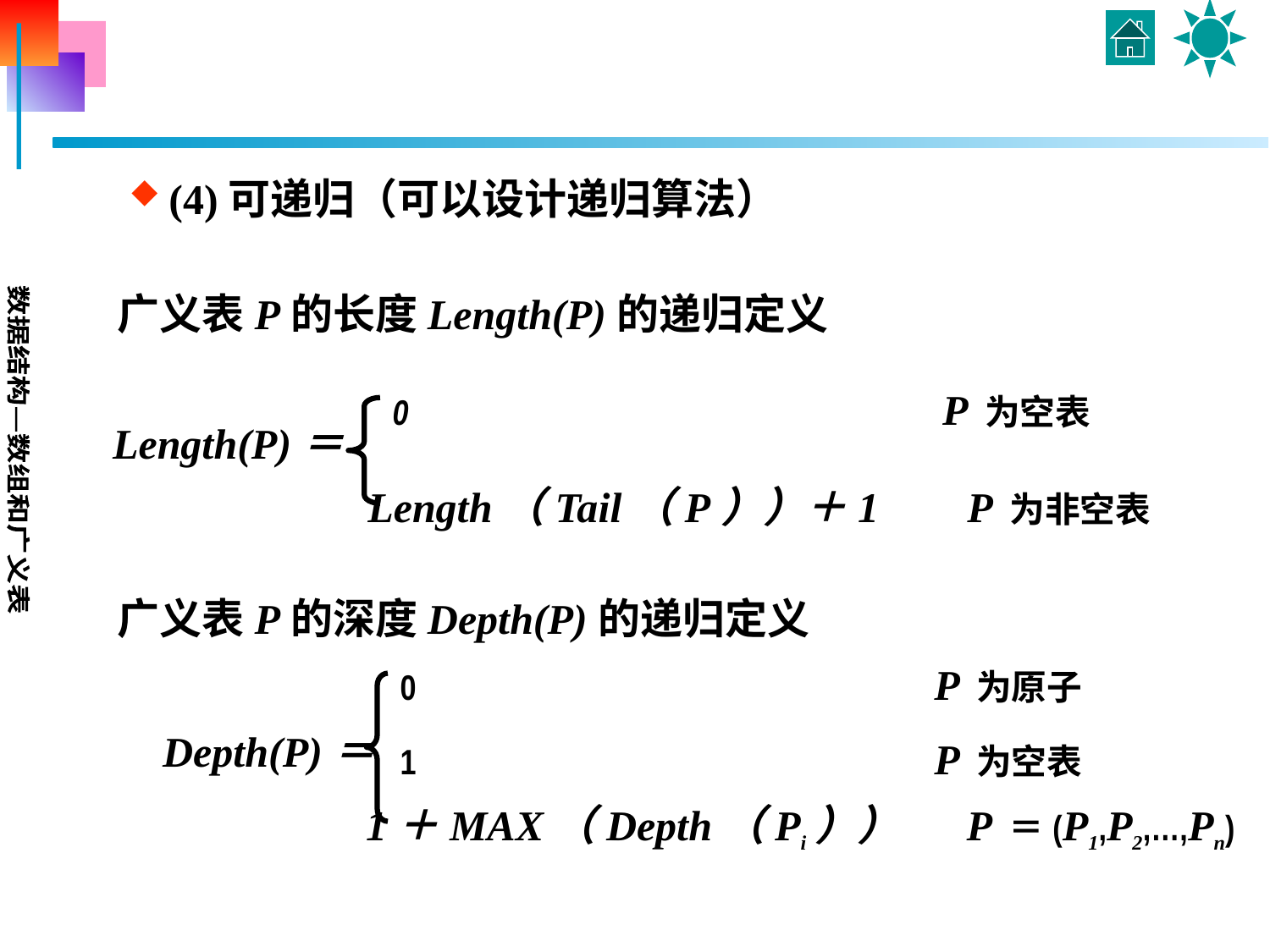

#
(4)可递归（可以设计递归算法）
广义表P的长度Length(P)的递归定义
0                     		                     P 为空表

Length(P)＝
Length（Tail（P））＋1           P 为非空表
广义表P的深度Depth(P)的递归定义
0                 		                   P 为原子

Depth(P)＝
1                  		                   P 为空表
1＋MAX（Depth（Pi））      P ＝(P1,P2,…,Pn)
78